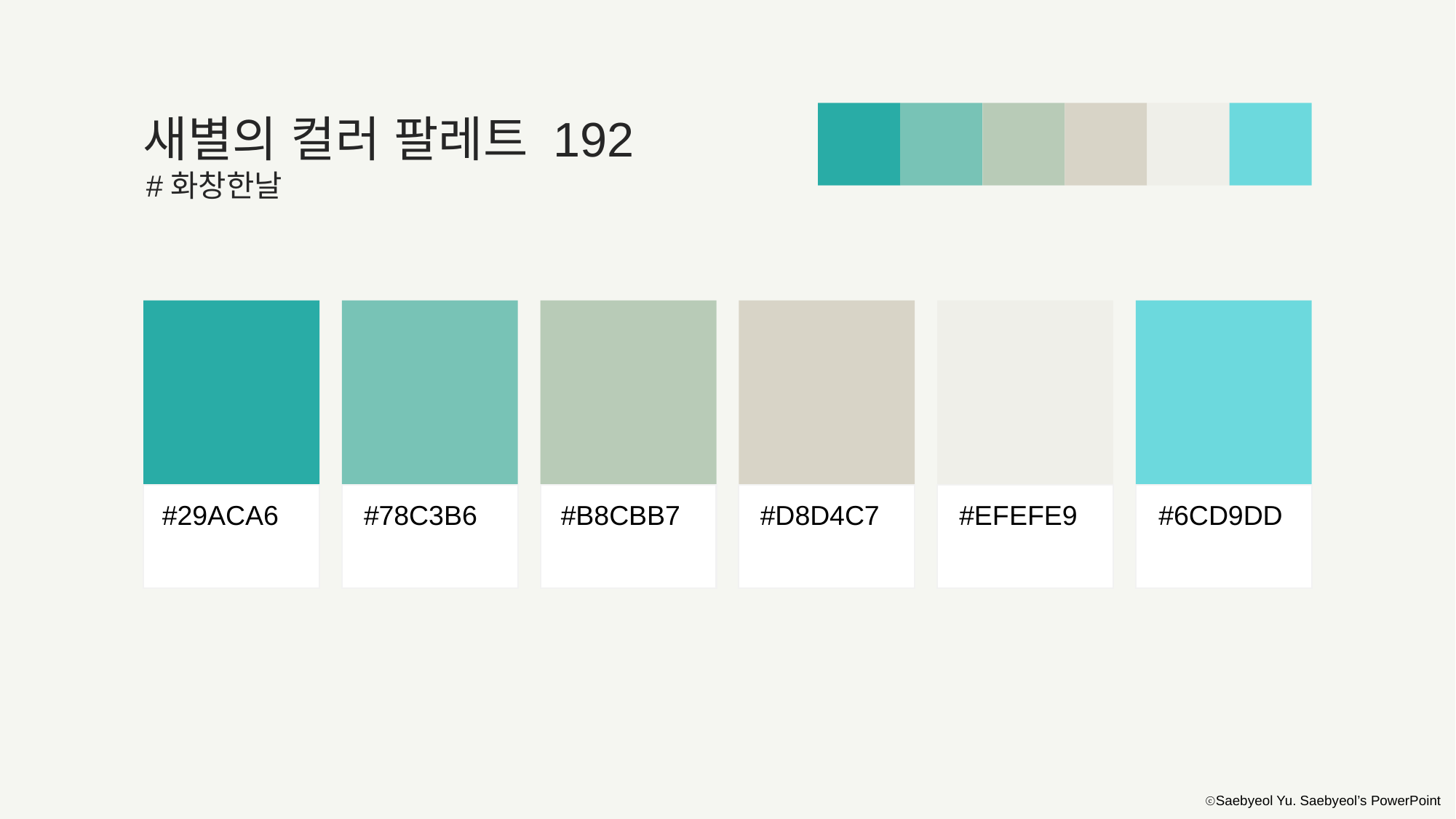

새별의 컬러 팔레트 192

#화창한날

#29ACA6
#78C3B6
#B8CBB7
#D8D4C7
#EFEFE9
#6CD9DD